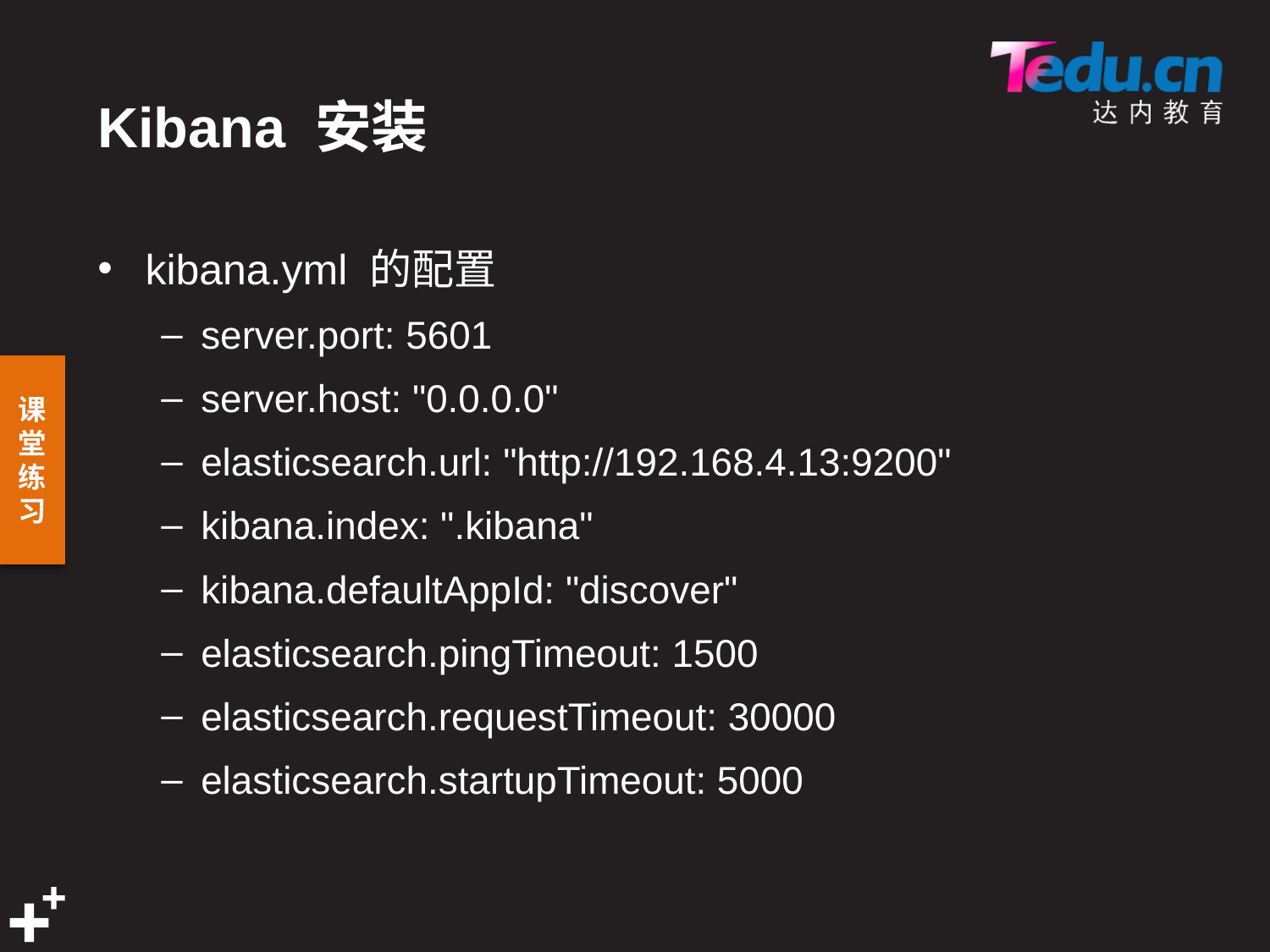

# Kibana 安装
kibana.yml 的配置
server.port: 5601
server.host: "0.0.0.0"
elasticsearch.url: "http://192.168.4.13:9200"
kibana.index: ".kibana"
kibana.defaultAppId: "discover"
elasticsearch.pingTimeout: 1500
elasticsearch.requestTimeout: 30000
elasticsearch.startupTimeout: 5000